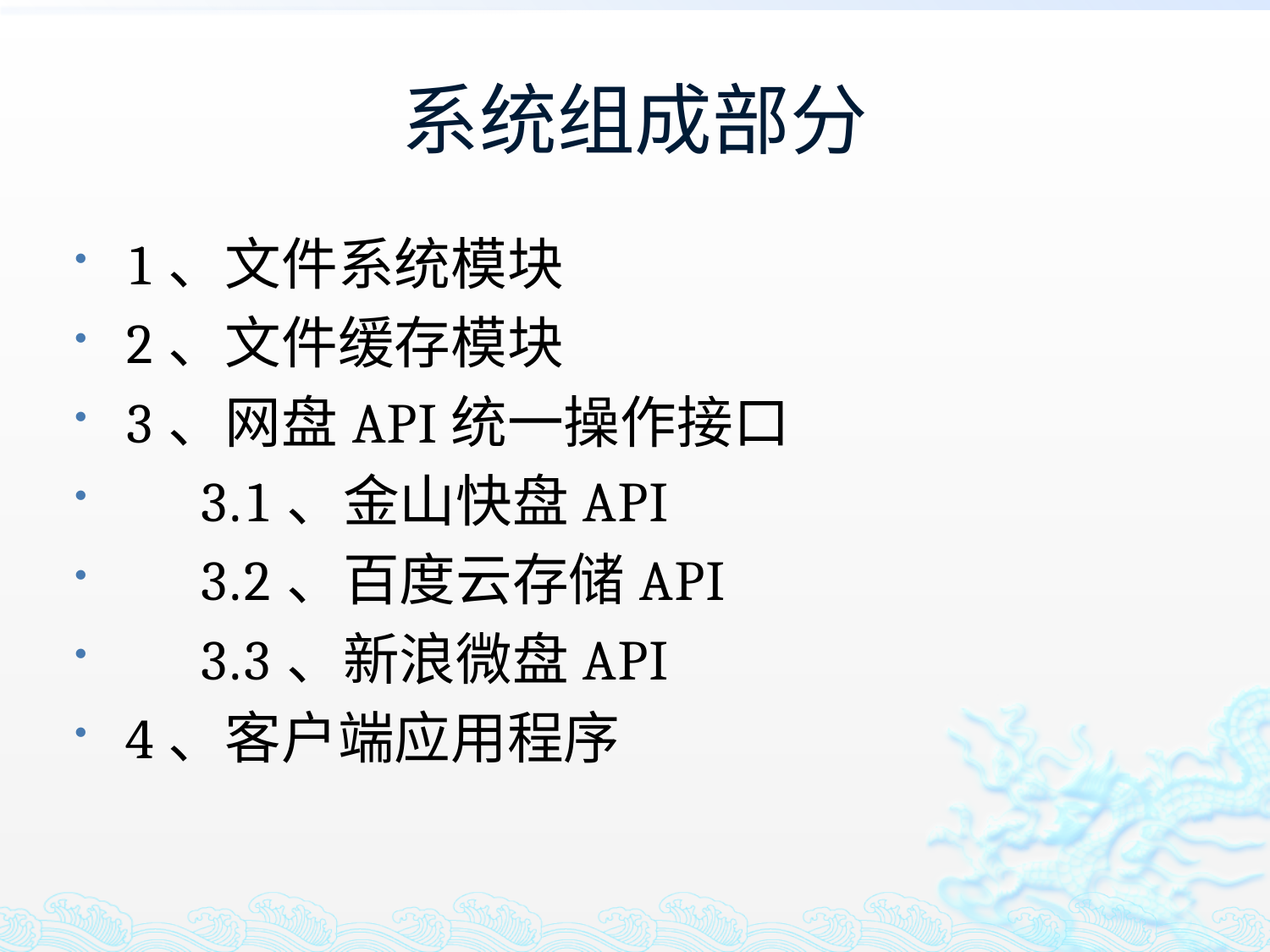

# 系统组成部分
1、文件系统模块
2、文件缓存模块
3、网盘API统一操作接口
      3.1、金山快盘API
      3.2、百度云存储API
      3.3、新浪微盘API
4、客户端应用程序